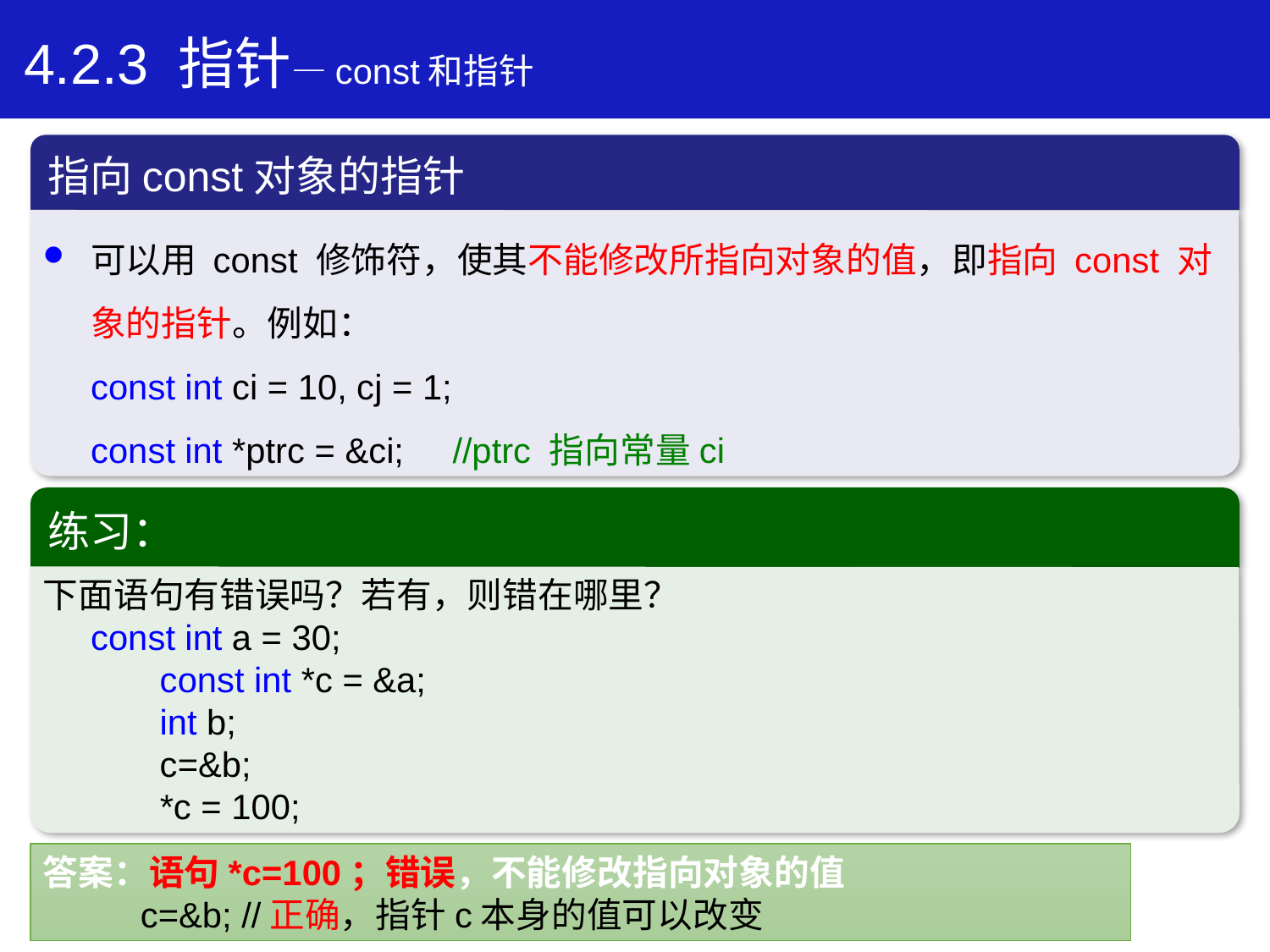

4.2.3 指针—const和指针
指向const对象的指针
可以用 const 修饰符，使其不能修改所指向对象的值，即指向 const 对象的指针。例如：
const int ci = 10, cj = 1;
const int *ptrc = &ci;     //ptrc 指向常量ci
学习目标
练习：
下面语句有错误吗？若有，则错在哪里？
     const int a = 30;
            const int *c = &a;
            int b;
            c=&b;
            *c = 100;
答案：语句*c=100；错误，不能修改指向对象的值
          c=&b; //正确，指针c本身的值可以改变
23